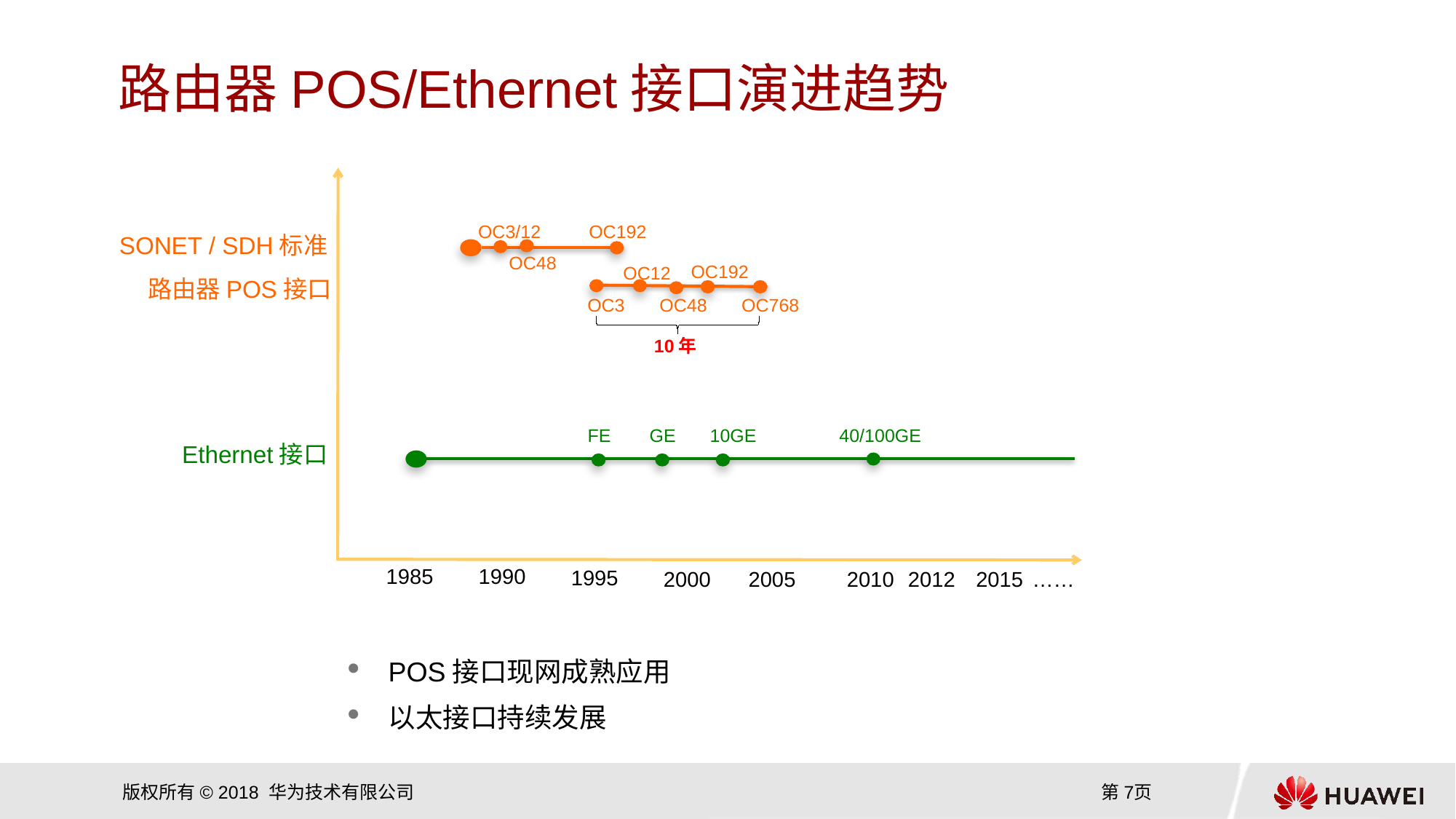

# 路由器POS/Ethernet接口演进趋势
OC3/12
OC192
SONET / SDH标准

OC48
OC192
OC12
路由器POS接口

OC3
OC48
OC768
10年
FE
GE
10GE
40/100GE
Ethernet接口

1985
1990
1995
2015
2000
2005
2010
2012
……
POS接口现网成熟应用
以太接口持续发展